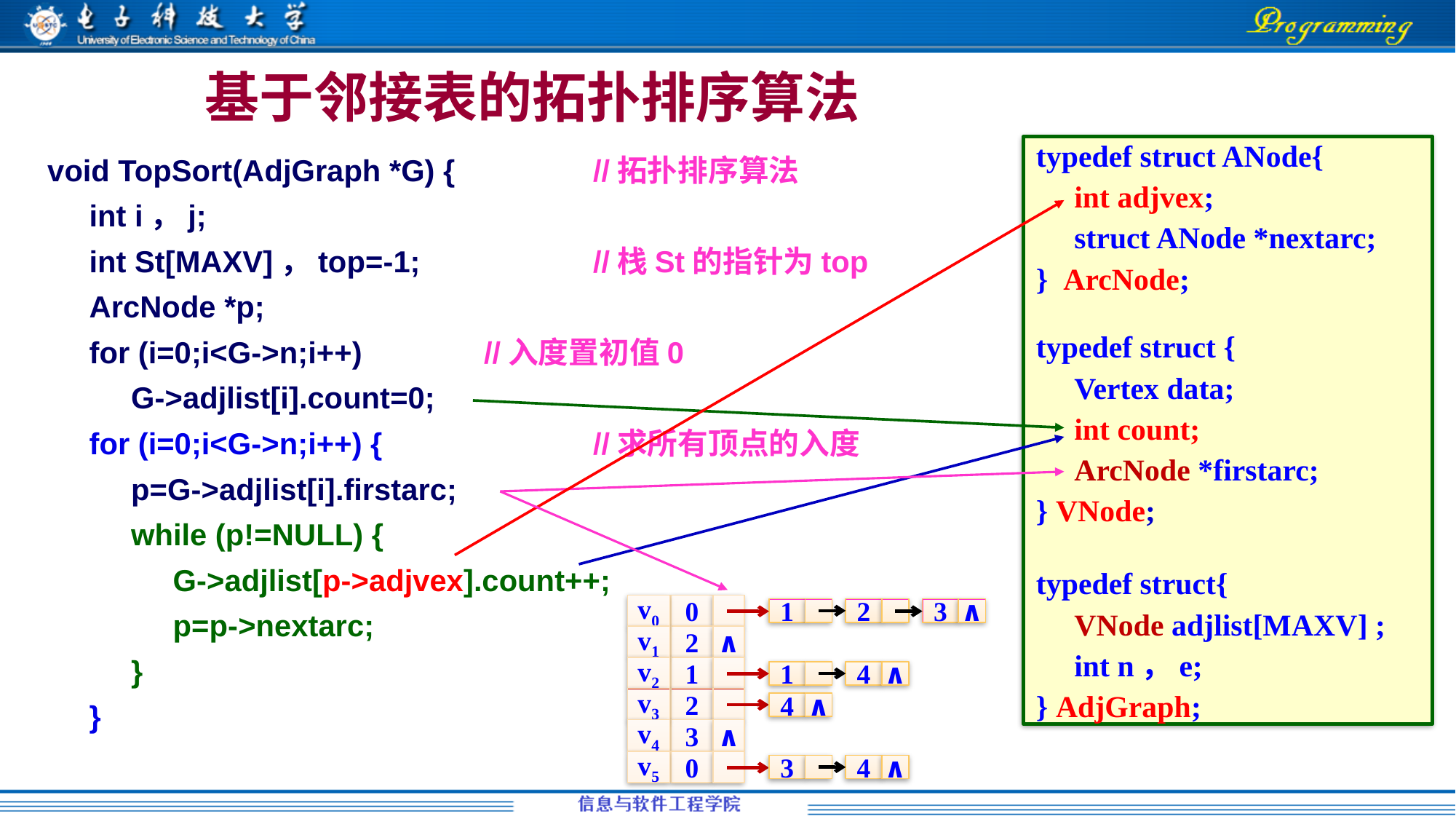

# 基于邻接表的拓扑排序算法
typedef struct ANode{
     int adjvex;
     struct ANode *nextarc;
}  ArcNode;

typedef struct {
     Vertex data;
     int count;
     ArcNode *firstarc;
} VNode;

typedef struct{
     VNode adjlist[MAXV] ;
     int n，e;
} AdjGraph;
void TopSort(AdjGraph *G) {		//拓扑排序算法
     int i，j;
     int St[MAXV]，top=-1;		//栈St的指针为top
     ArcNode *p;
     for (i=0;i<G->n;i++)		//入度置初值0
          G->adjlist[i].count=0;
     for (i=0;i<G->n;i++) {		//求所有顶点的入度
          p=G->adjlist[i].firstarc;
          while (p!=NULL) {
               G->adjlist[p->adjvex].count++;
               p=p->nextarc;
          }
     }
v0
0

v1
2
∧
v2
1

v3
2

v4
3
∧
v5
0

1

2

3
∧
1

4
∧
4
∧
3

4
∧